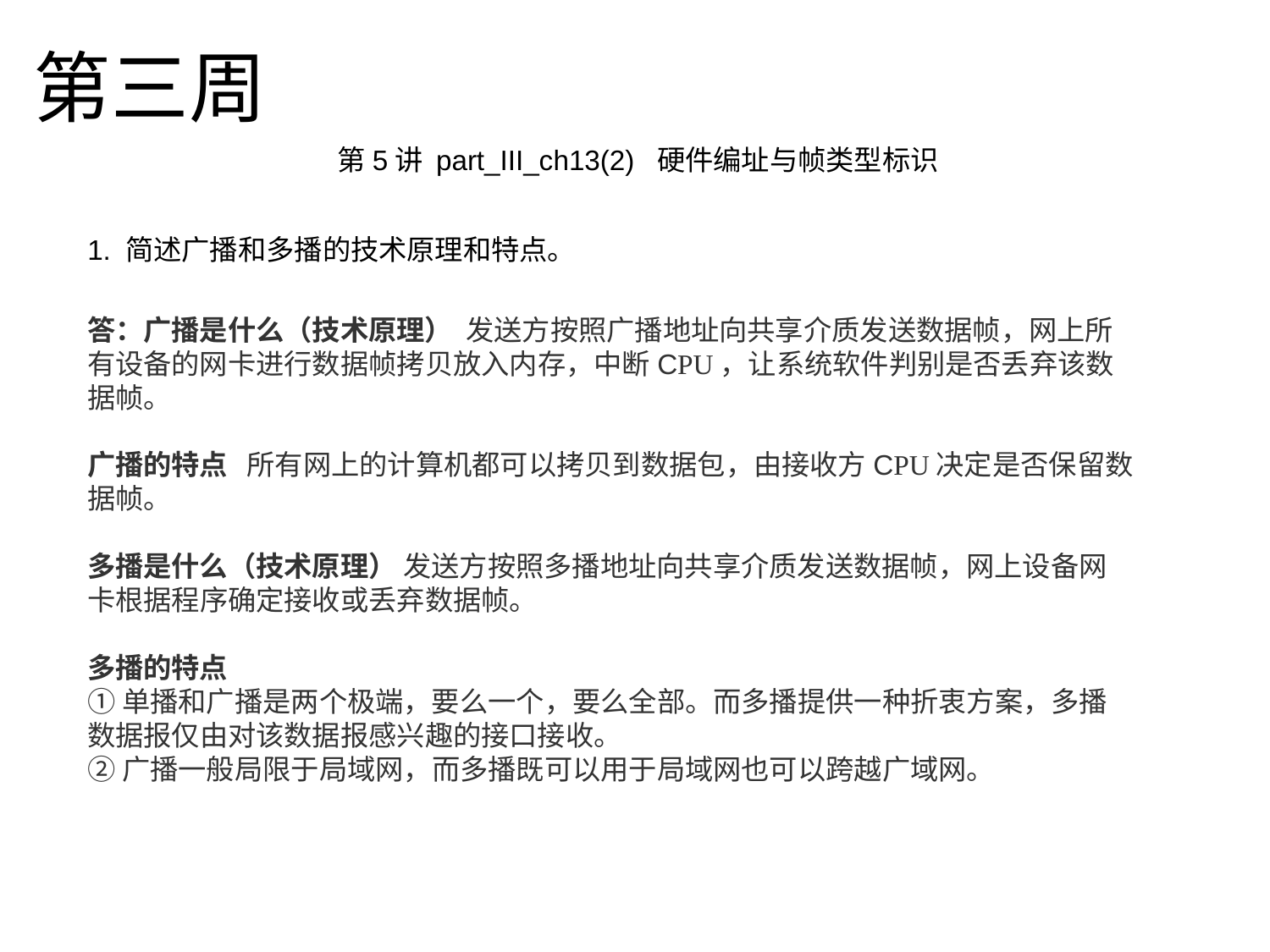

# 第三周
第5讲 part_III_ch13(2)  硬件编址与帧类型标识
1. 简述广播和多播的技术原理和特点。
答：广播是什么（技术原理）  发送方按照广播地址向共享介质发送数据帧，网上所有设备的网卡进行数据帧拷贝放入内存，中断CPU，让系统软件判别是否丢弃该数据帧。

广播的特点   所有网上的计算机都可以拷贝到数据包，由接收方CPU决定是否保留数据帧。

多播是什么（技术原理） 发送方按照多播地址向共享介质发送数据帧，网上设备网卡根据程序确定接收或丢弃数据帧。

多播的特点
①单播和广播是两个极端，要么一个，要么全部。而多播提供一种折衷方案，多播数据报仅由对该数据报感兴趣的接口接收。
②广播一般局限于局域网，而多播既可以用于局域网也可以跨越广域网。